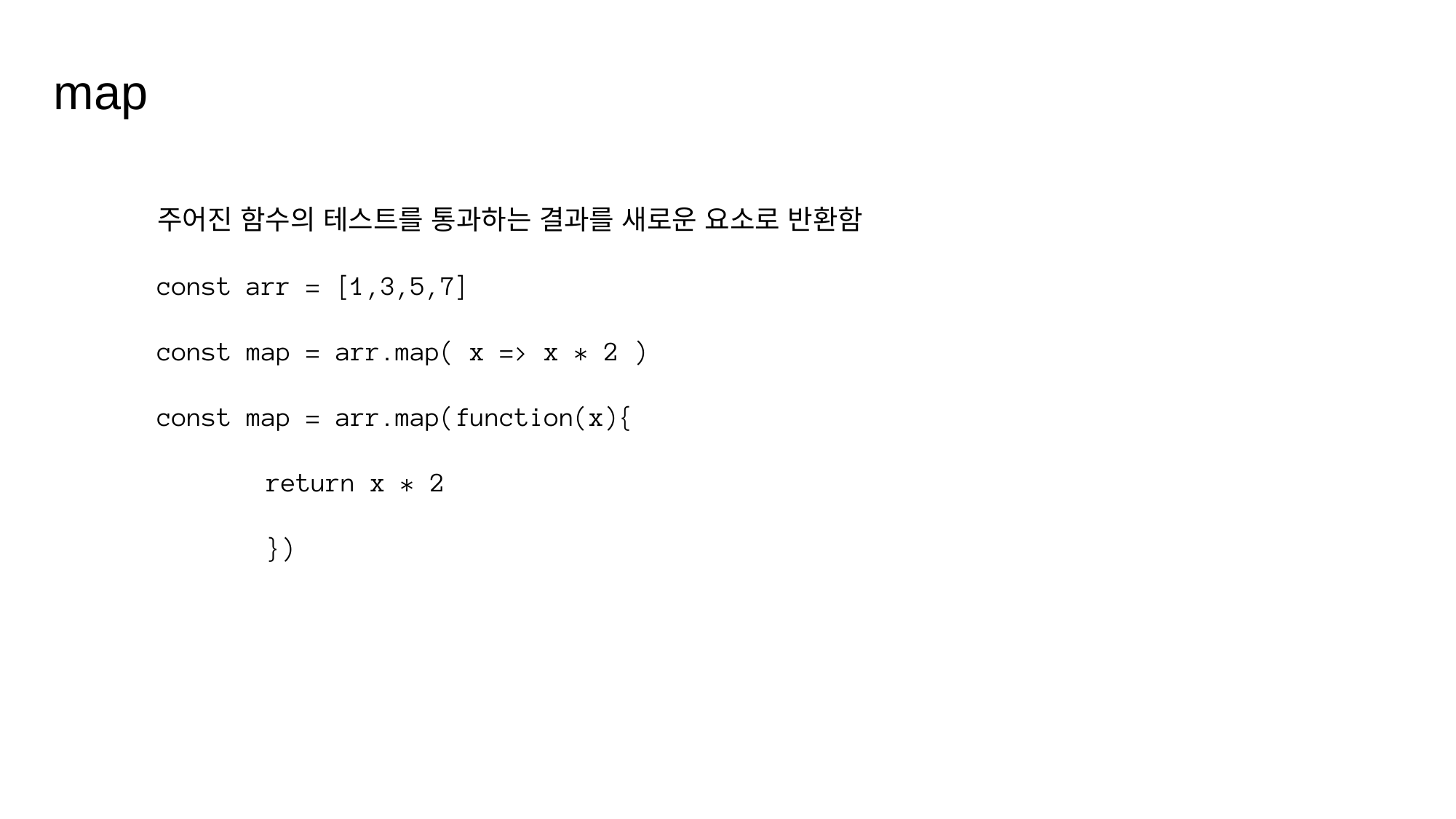

map
주어진 함수의 테스트를 통과하는 결과를 새로운 요소로 반환함

const arr = [1,3,5,7]

const map = arr.map( x => x * 2 )

const map = arr.map(function(x){

	return x * 2

	})